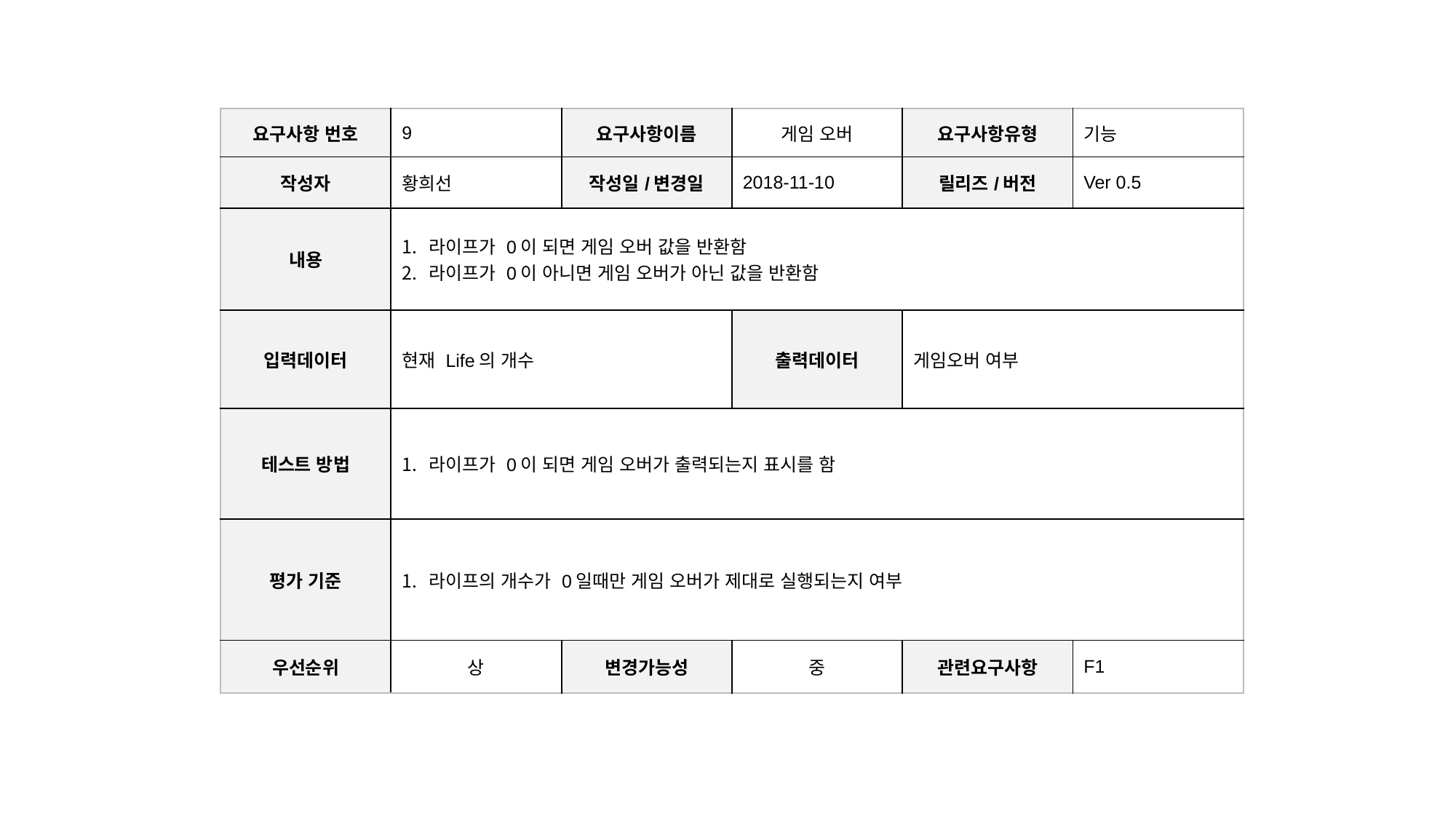

| 요구사항 번호 | 9 | 요구사항이름 | 게임 오버 | 요구사항유형 | 기능 |
| --- | --- | --- | --- | --- | --- |
| 작성자 | 황희선 | 작성일/변경일 | 2018-11-10 | 릴리즈/버전 | Ver 0.5 |
| 내용 | 라이프가 0이 되면 게임 오버 값을 반환함 라이프가 0이 아니면 게임 오버가 아닌 값을 반환함 |  |  |  |  |
| 입력데이터 | 현재 Life의 개수 |  | 출력데이터 | 게임오버 여부 |  |
| 테스트 방법 | 라이프가 0이 되면 게임 오버가 출력되는지 표시를 함 |  |  |  |  |
| 평가 기준 | 라이프의 개수가 0일때만 게임 오버가 제대로 실행되는지 여부 |  |  |  |  |
| 우선순위 | 상 | 변경가능성 | 중 | 관련요구사항 | F1 |